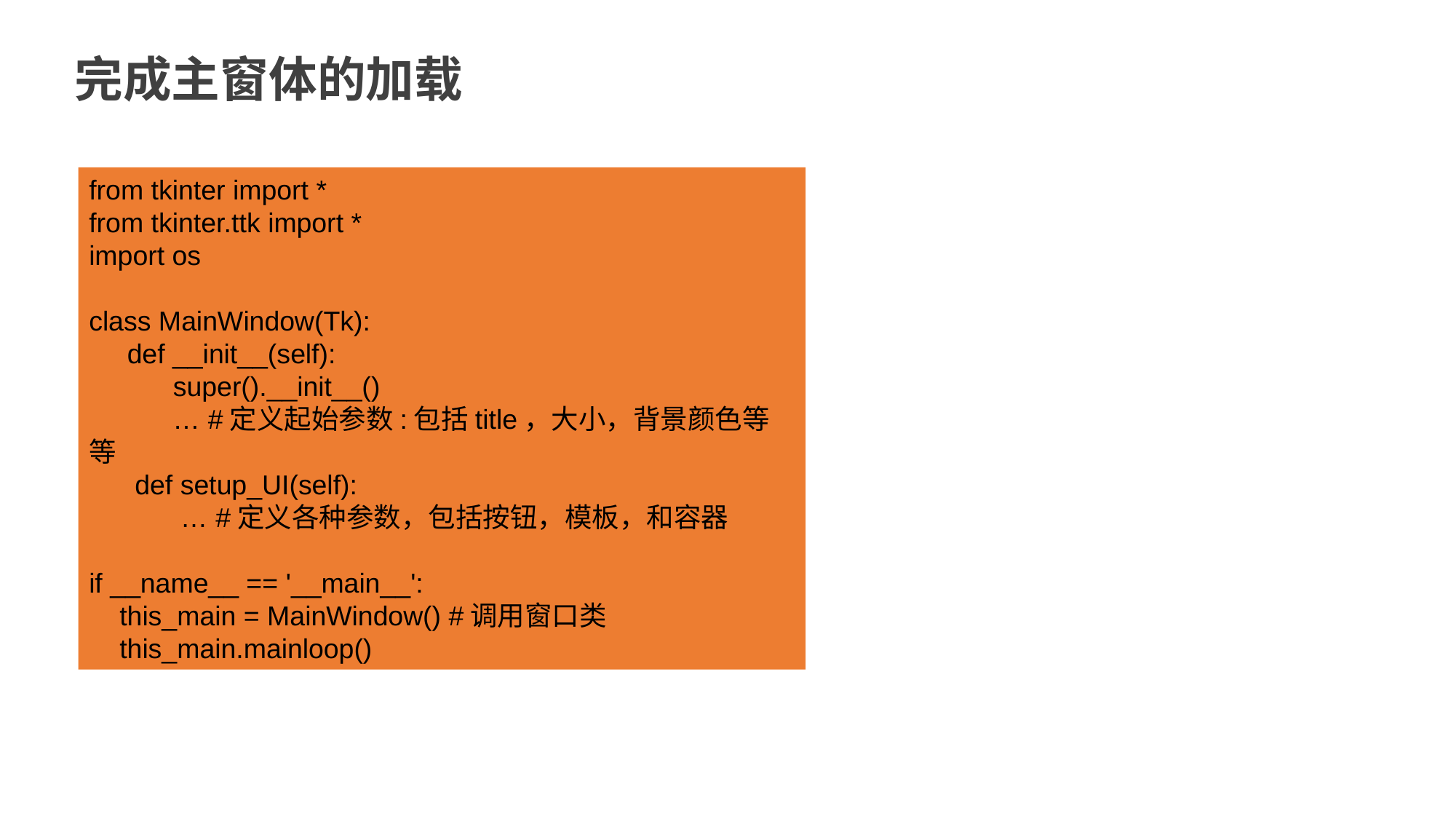

完成主窗体的加载
from tkinter import *
from tkinter.ttk import *
import os

class MainWindow(Tk):
     def __init__(self):
           super().__init__()
           … #定义起始参数:包括title，大小，背景颜色等等
      def setup_UI(self):
            … #定义各种参数，包括按钮，模板，和容器

if __name__ == '__main__':
    this_main = MainWindow() #调用窗口类
    this_main.mainloop()